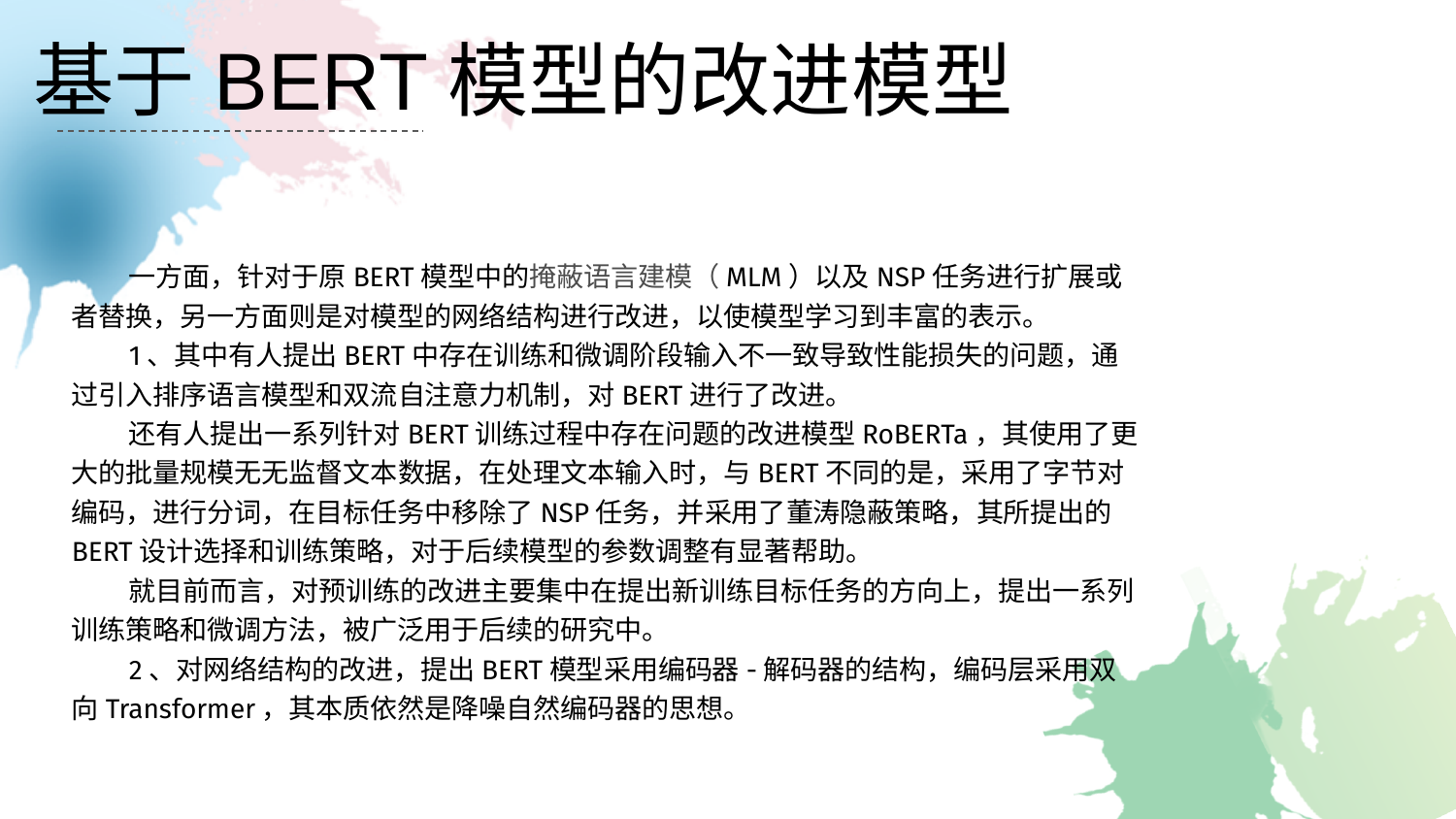

基于BERT模型的改进模型
一方面，针对于原BERT模型中的掩蔽语言建模（MLM）以及NSP任务进行扩展或者替换，另一方面则是对模型的网络结构进行改进，以使模型学习到丰富的表示。
1、其中有人提出BERT中存在训练和微调阶段输入不一致导致性能损失的问题，通过引入排序语言模型和双流自注意力机制，对BERT进行了改进。
还有人提出一系列针对BERT训练过程中存在问题的改进模型RoBERTa，其使用了更大的批量规模无无监督文本数据，在处理文本输入时，与BERT不同的是，采用了字节对编码，进行分词，在目标任务中移除了NSP任务，并采用了董涛隐蔽策略，其所提出的BERT设计选择和训练策略，对于后续模型的参数调整有显著帮助。
就目前而言，对预训练的改进主要集中在提出新训练目标任务的方向上，提出一系列训练策略和微调方法，被广泛用于后续的研究中。
2、对网络结构的改进，提出BERT模型采用编码器-解码器的结构，编码层采用双向Transformer，其本质依然是降噪自然编码器的思想。